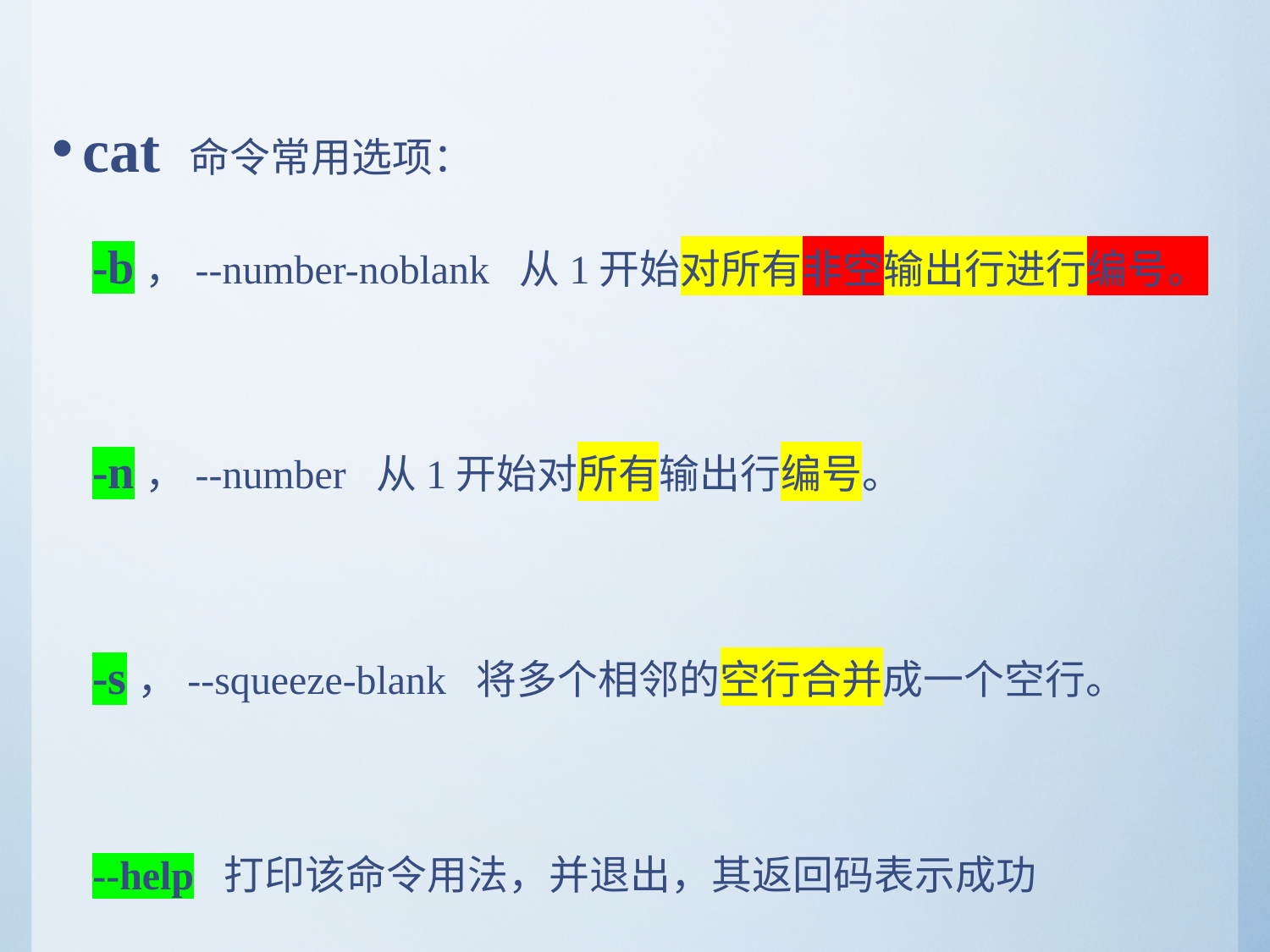

cat 命令常用选项：
    -b，--number-noblank  从1开始对所有非空输出行进行编号。

    -n，--number  从1开始对所有输出行编号。

    -s，--squeeze-blank  将多个相邻的空行合并成一个空行。

    --help  打印该命令用法，并退出，其返回码表示成功